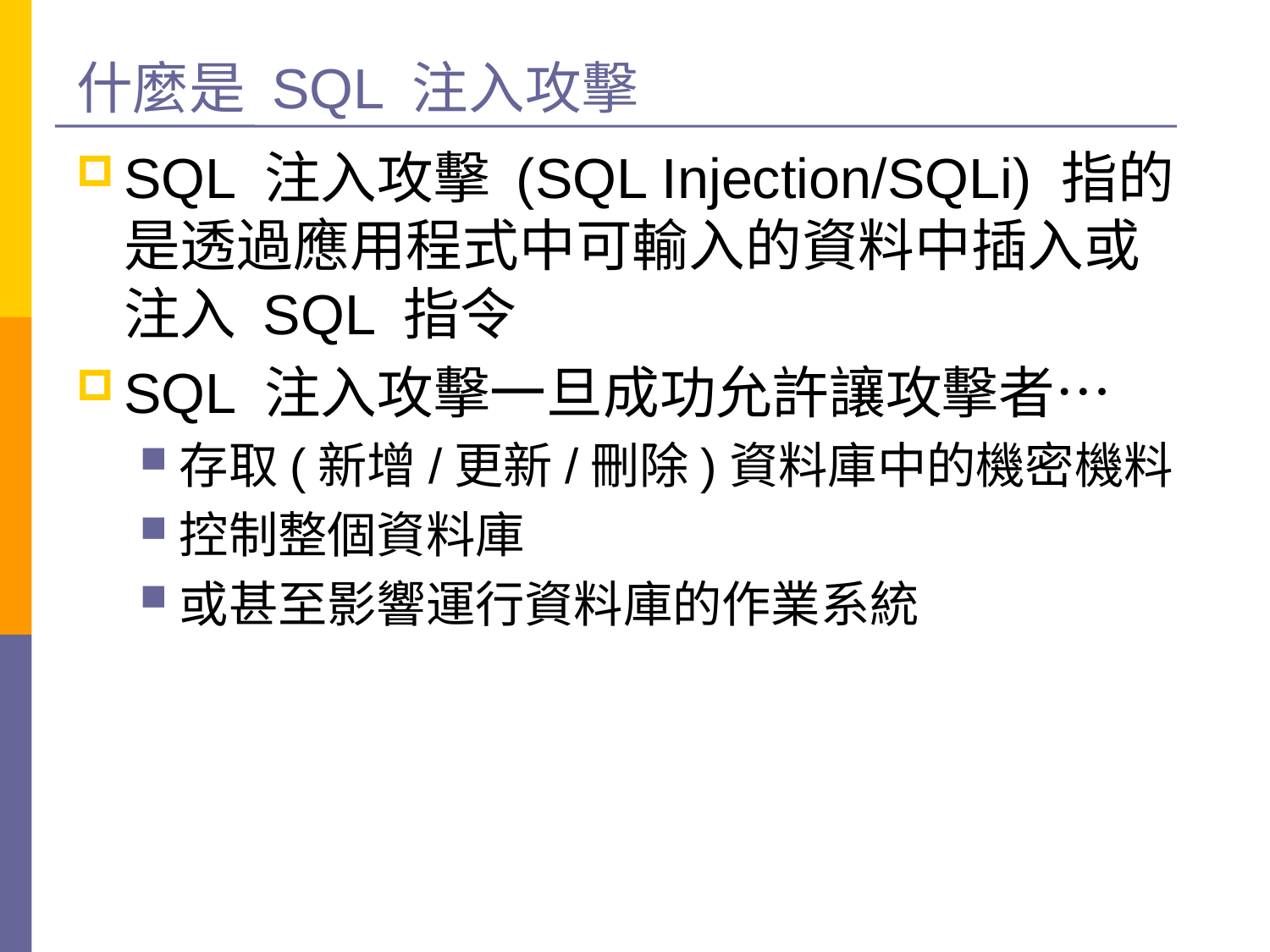

# 什麼是 SQL 注入攻擊
SQL 注入攻擊 (SQL Injection/SQLi) 指的是透過應用程式中可輸入的資料中插入或注入 SQL 指令
SQL 注入攻擊一旦成功允許讓攻擊者…
存取(新增/更新/刪除)資料庫中的機密機料
控制整個資料庫
或甚至影響運行資料庫的作業系統